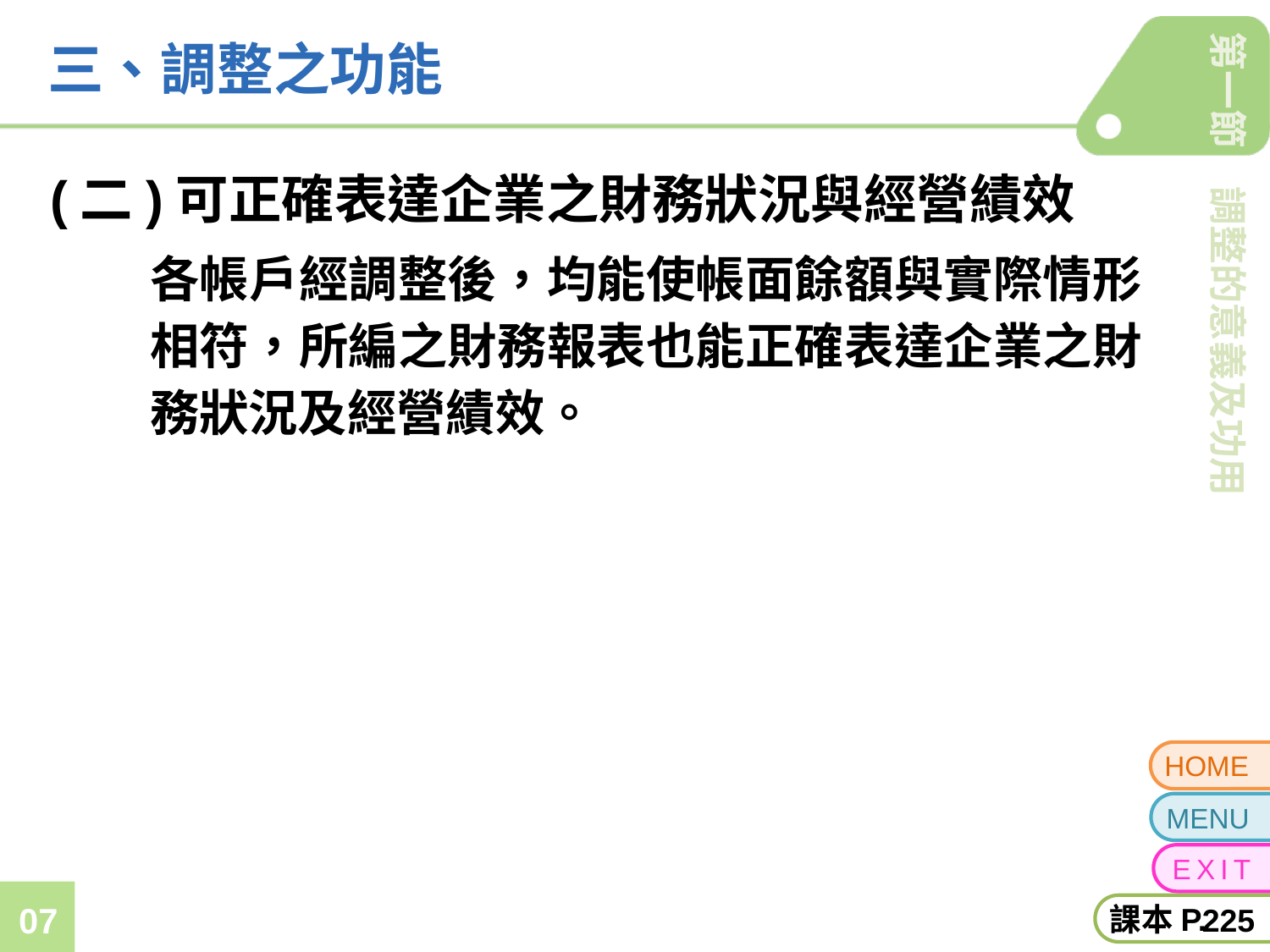

# 三、調整之功能
(二)可正確表達企業之財務狀況與經營績效
各帳戶經調整後，均能使帳面餘額與實際情形相符，所編之財務報表也能正確表達企業之財務狀況及經營績效。
225